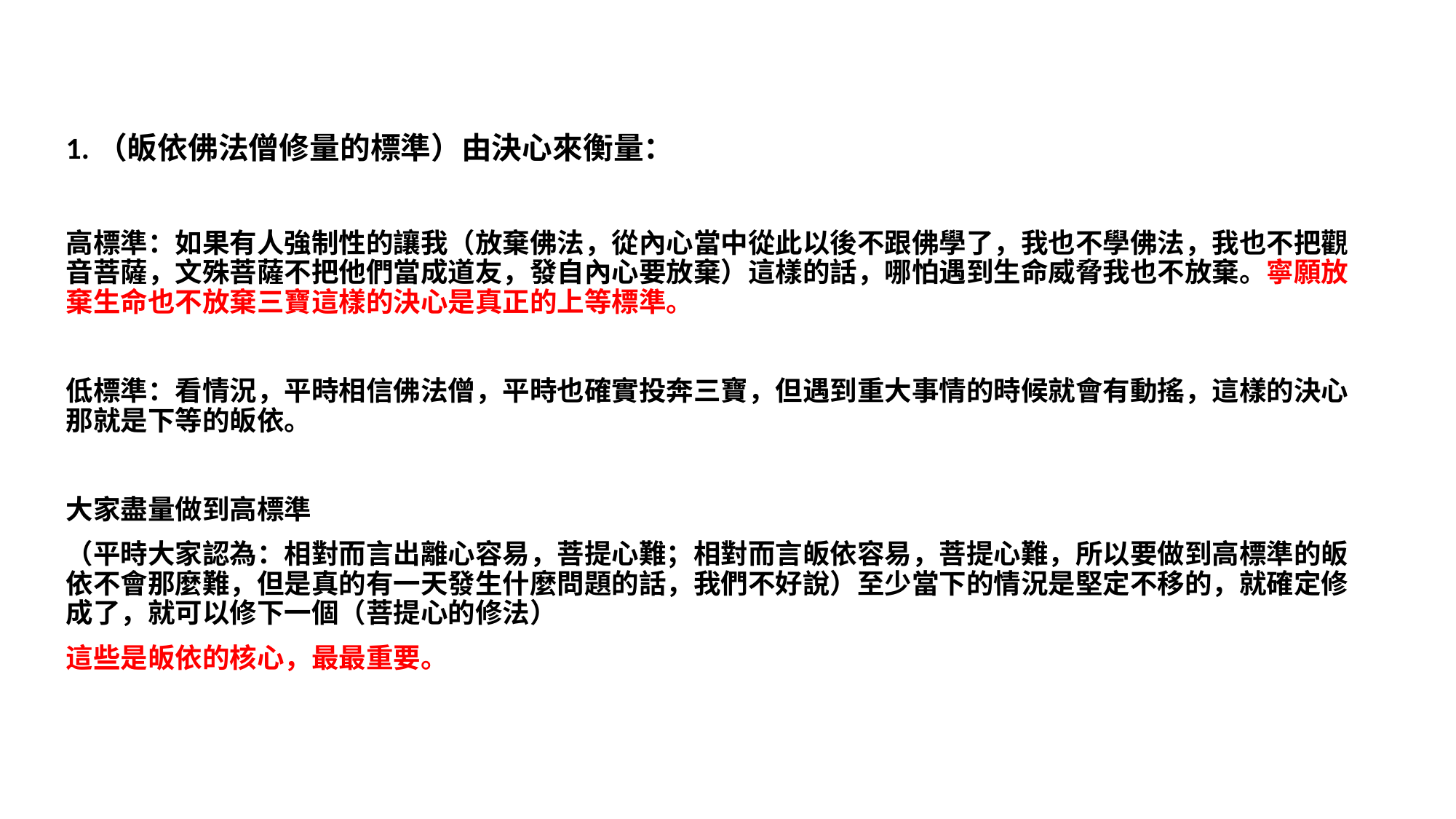

1.（皈依佛法僧修量的標準）由決心來衡量：

高標準：如果有人強制性的讓我（放棄佛法，從內心當中從此以後不跟佛學了，我也不學佛法，我也不把觀音菩薩，文殊菩薩不把他們當成道友，發自內心要放棄）這樣的話，哪怕遇到生命威脅我也不放棄。寧願放棄生命也不放棄三寶這樣的決心是真正的上等標準。

低標準：看情況，平時相信佛法僧，平時也確實投奔三寶，但遇到重大事情的時候就會有動搖，這樣的決心那就是下等的皈依。

大家盡量做到高標準
（平時大家認為：相對而言出離心容易，菩提心難；相對而言皈依容易，菩提心難，所以要做到高標準的皈依不會那麼難，但是真的有一天發生什麼問題的話，我們不好說）至少當下的情況是堅定不移的，就確定修成了，就可以修下一個（菩提心的修法）
這些是皈依的核心，最最重要。